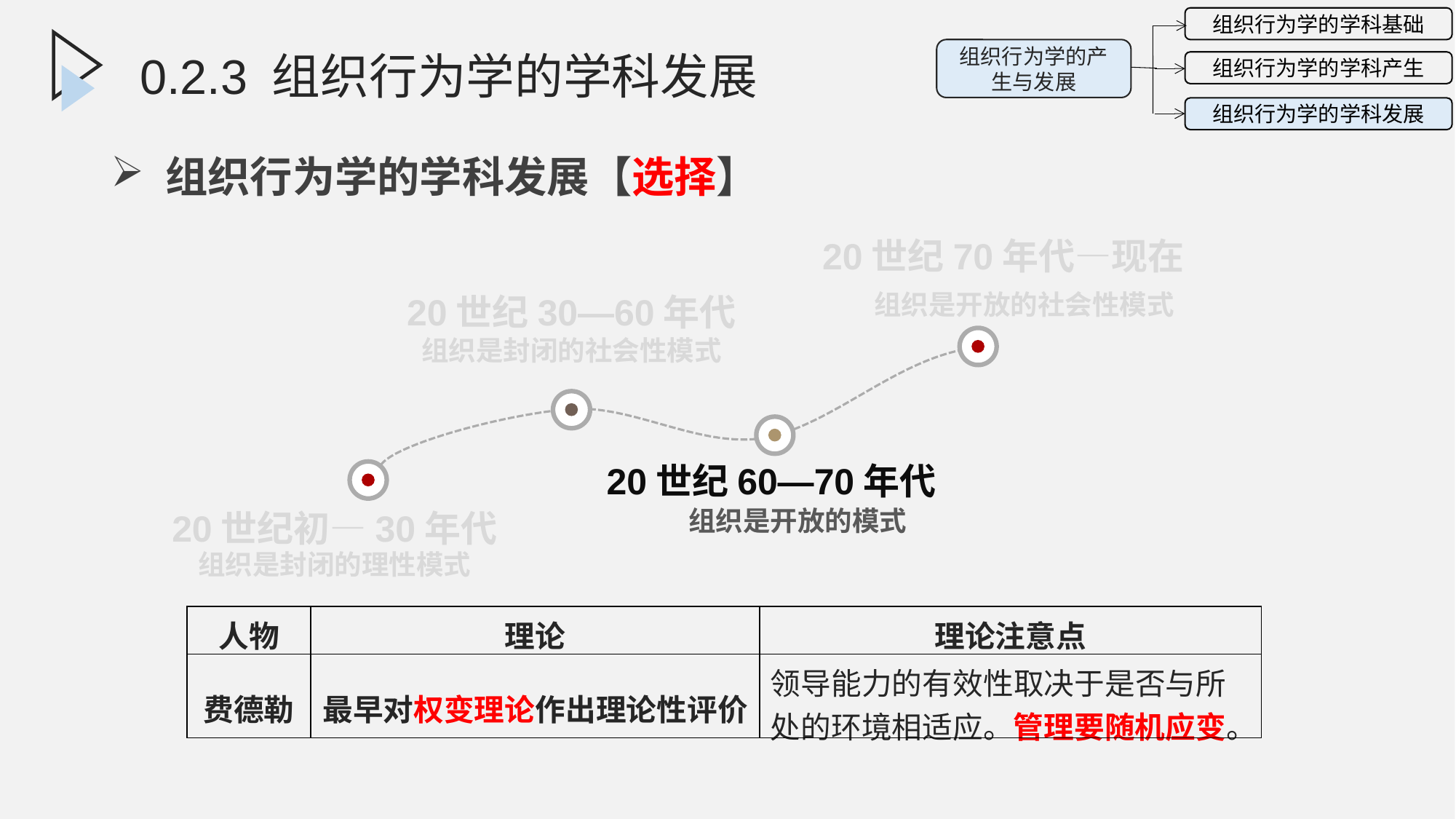

组织行为学的学科基础
组织行为学的产生与发展
组织行为学的学科产生

组织行为学的学科发展
0.2.3 组织行为学的学科发展
组织行为学的学科发展【选择】
20世纪70年代—现在
20世纪30—60年代
组织是开放的社会性模式
组织是封闭的社会性模式

20世纪60—70年代

20世纪初—30年代
组织是开放的模式
组织是封闭的理性模式
| 人物 | 理论 | 理论注意点 |
| --- | --- | --- |
| 费德勒 | 最早对权变理论作出理论性评价 | 领导能力的有效性取决于是否与所处的环境相适应。管理要随机应变。 |